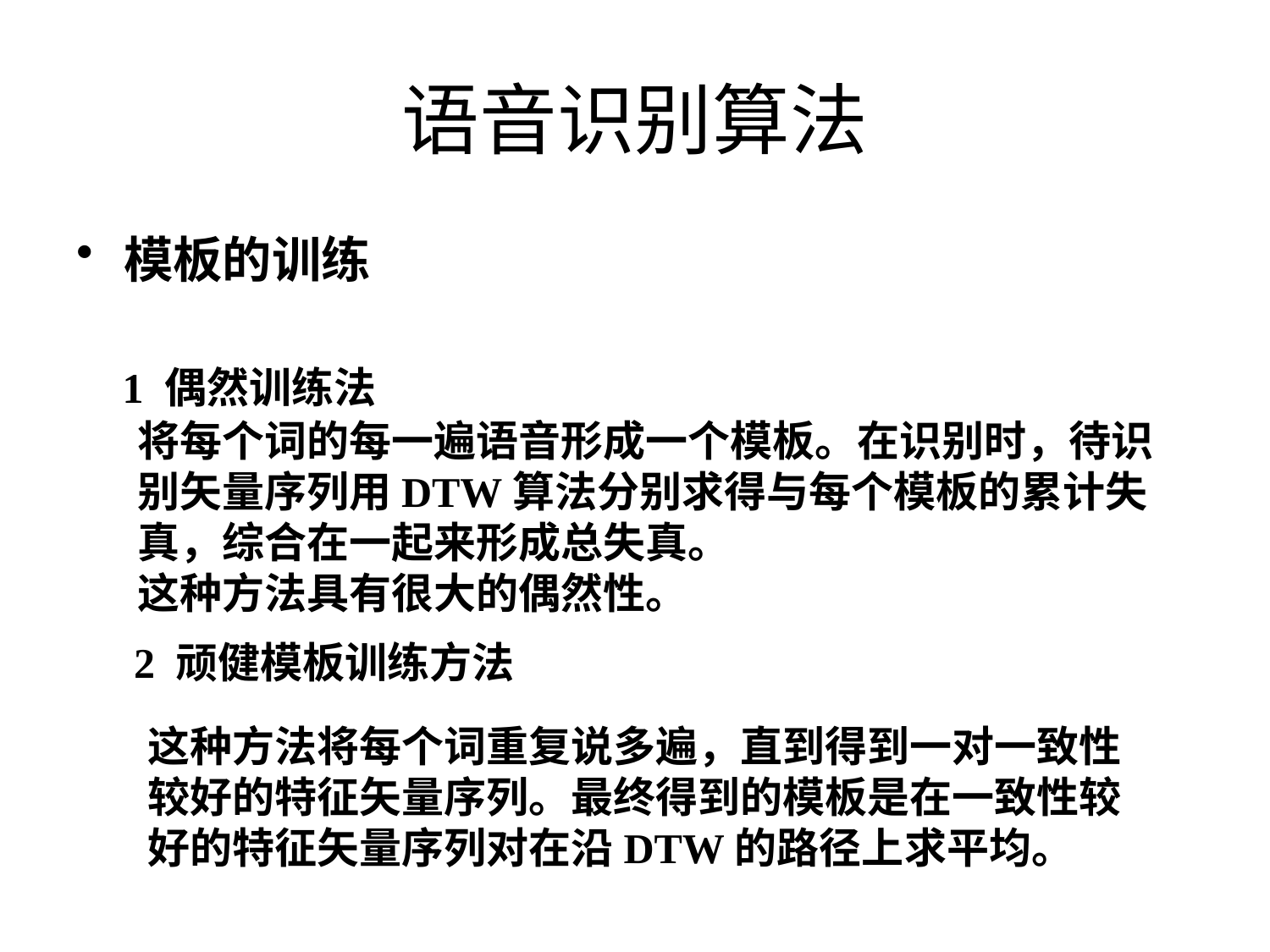

# 语音识别算法
模板的训练

1 偶然训练法
将每个词的每一遍语音形成一个模板。在识别时，待识别矢量序列用DTW算法分别求得与每个模板的累计失真，综合在一起来形成总失真。
这种方法具有很大的偶然性。

2 顽健模板训练方法
这种方法将每个词重复说多遍，直到得到一对一致性较好的特征矢量序列。最终得到的模板是在一致性较好的特征矢量序列对在沿DTW的路径上求平均。